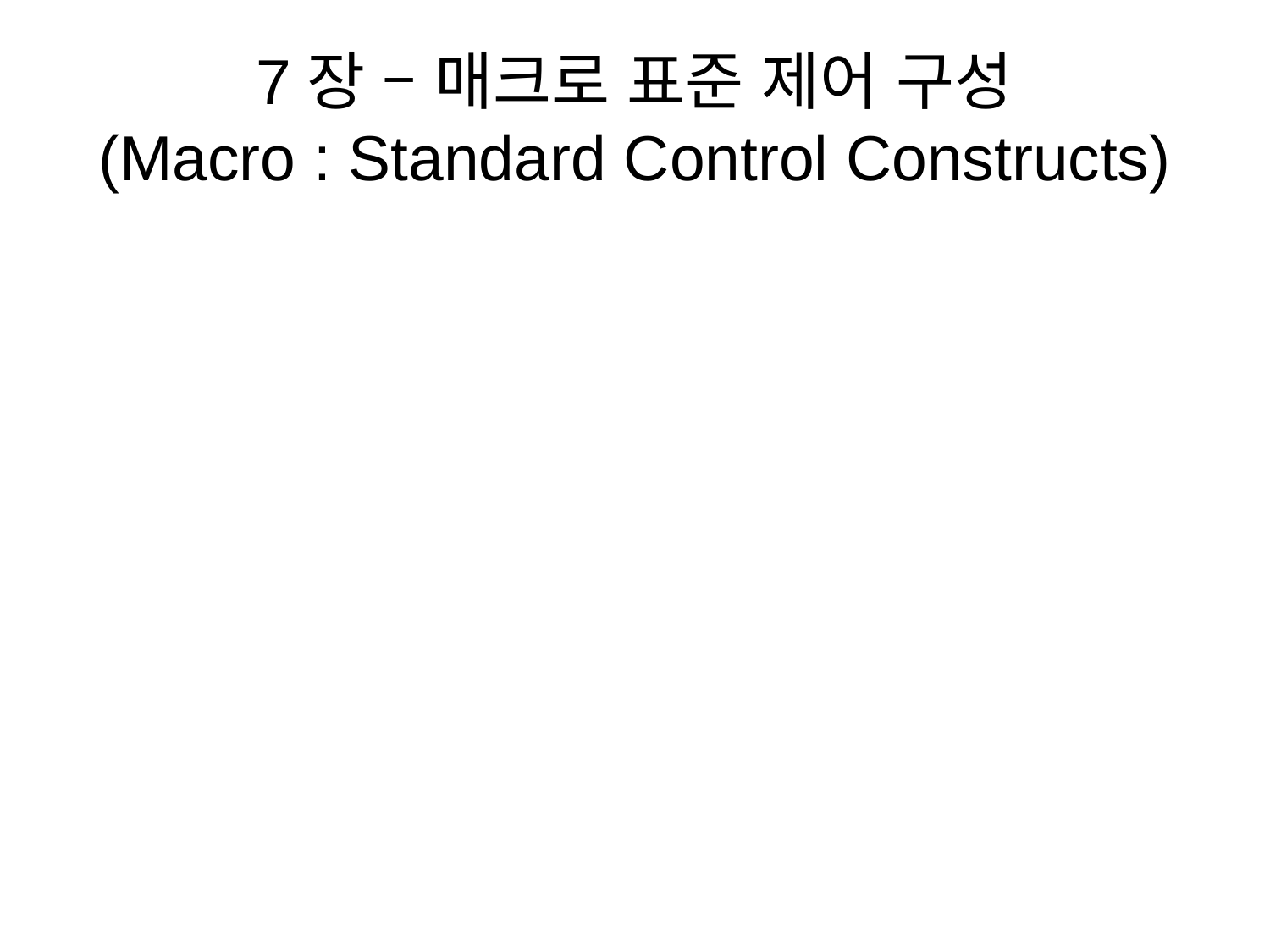

# 7장 – 매크로 표준 제어 구성 (Macro : Standard Control Constructs)